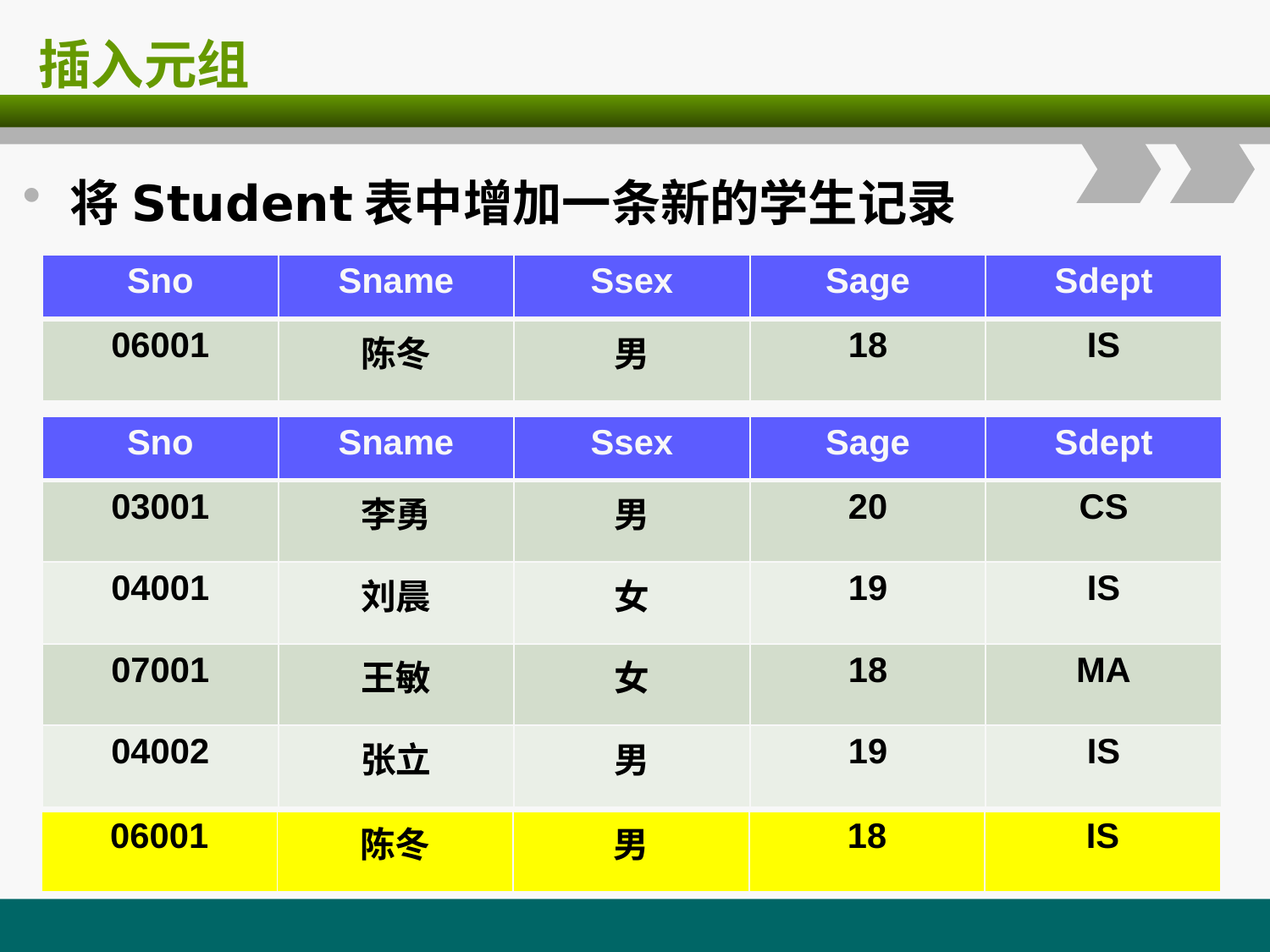

# 插入元组
将Student表中增加一条新的学生记录

| Sno | Sname | Ssex | Sage | Sdept |
| --- | --- | --- | --- | --- |
| 06001 | 陈冬 | 男 | 18 | IS |
| Sno | Sname | Ssex | Sage | Sdept |
| --- | --- | --- | --- | --- |
| 03001 | 李勇 | 男 | 20 | CS |
| 04001 | 刘晨 | 女 | 19 | IS |
| 07001 | 王敏 | 女 | 18 | MA |
| 04002 | 张立 | 男 | 19 | IS |
INSERT
INTO  Student (Sno, Sname, Ssex, Sdept, Sage)
VALUES (‘200215128’，'陈冬'，'男'，'IS'，18)
| Sno | Sname | Ssex | Sage | Sdept |
| --- | --- | --- | --- | --- |
| 06001 | 陈冬 | 男 | 18 | IS |